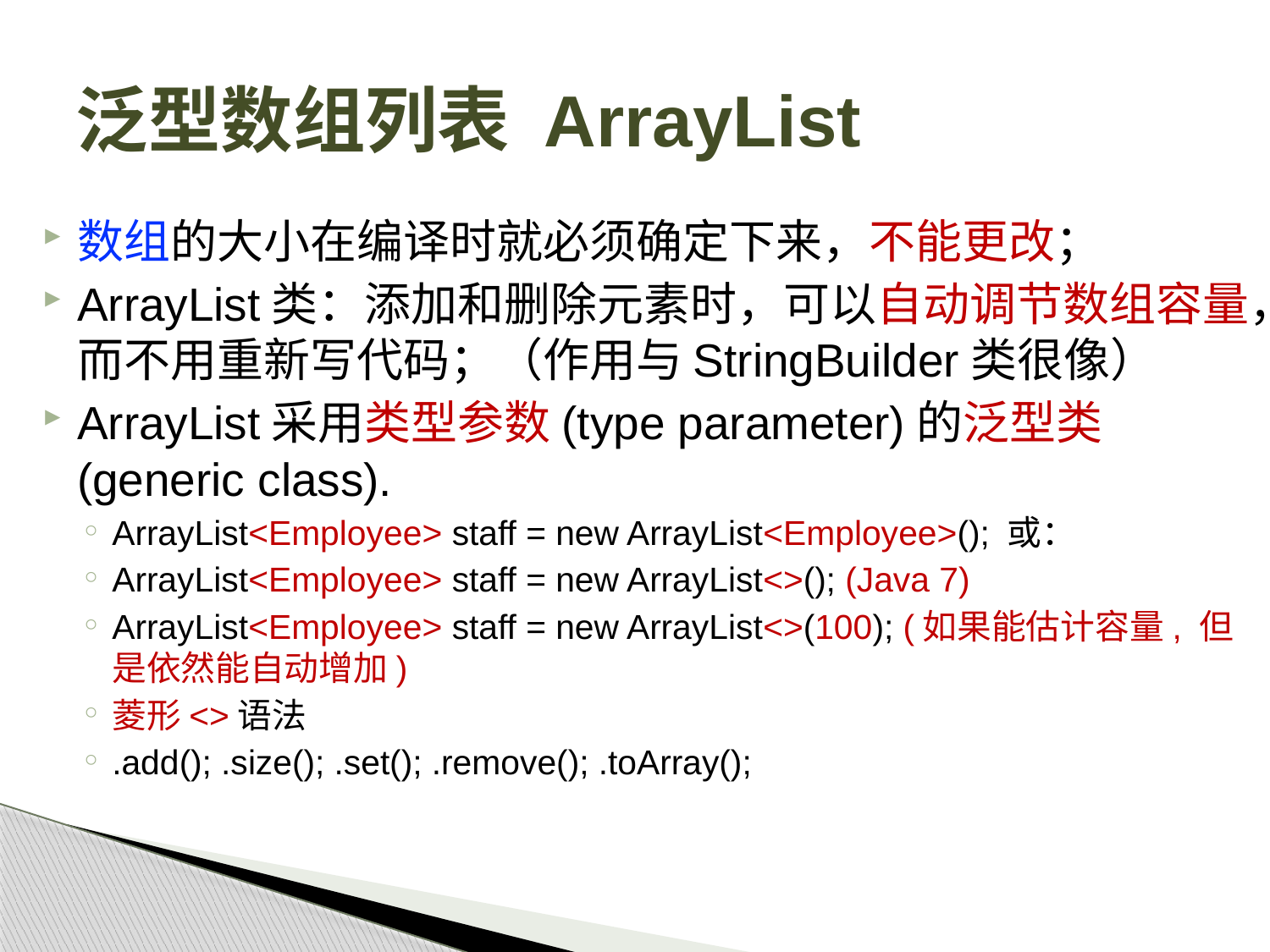

# 泛型数组列表 ArrayList
数组的大小在编译时就必须确定下来，不能更改；
ArrayList类：添加和删除元素时，可以自动调节数组容量，而不用重新写代码；（作用与StringBuilder类很像）
ArrayList采用类型参数(type parameter)的泛型类(generic class).
ArrayList<Employee> staff = new ArrayList<Employee>(); 或：
ArrayList<Employee> staff = new ArrayList<>(); (Java 7)
ArrayList<Employee> staff = new ArrayList<>(100); (如果能估计容量, 但是依然能自动增加)
菱形<>语法
.add(); .size(); .set(); .remove(); .toArray();